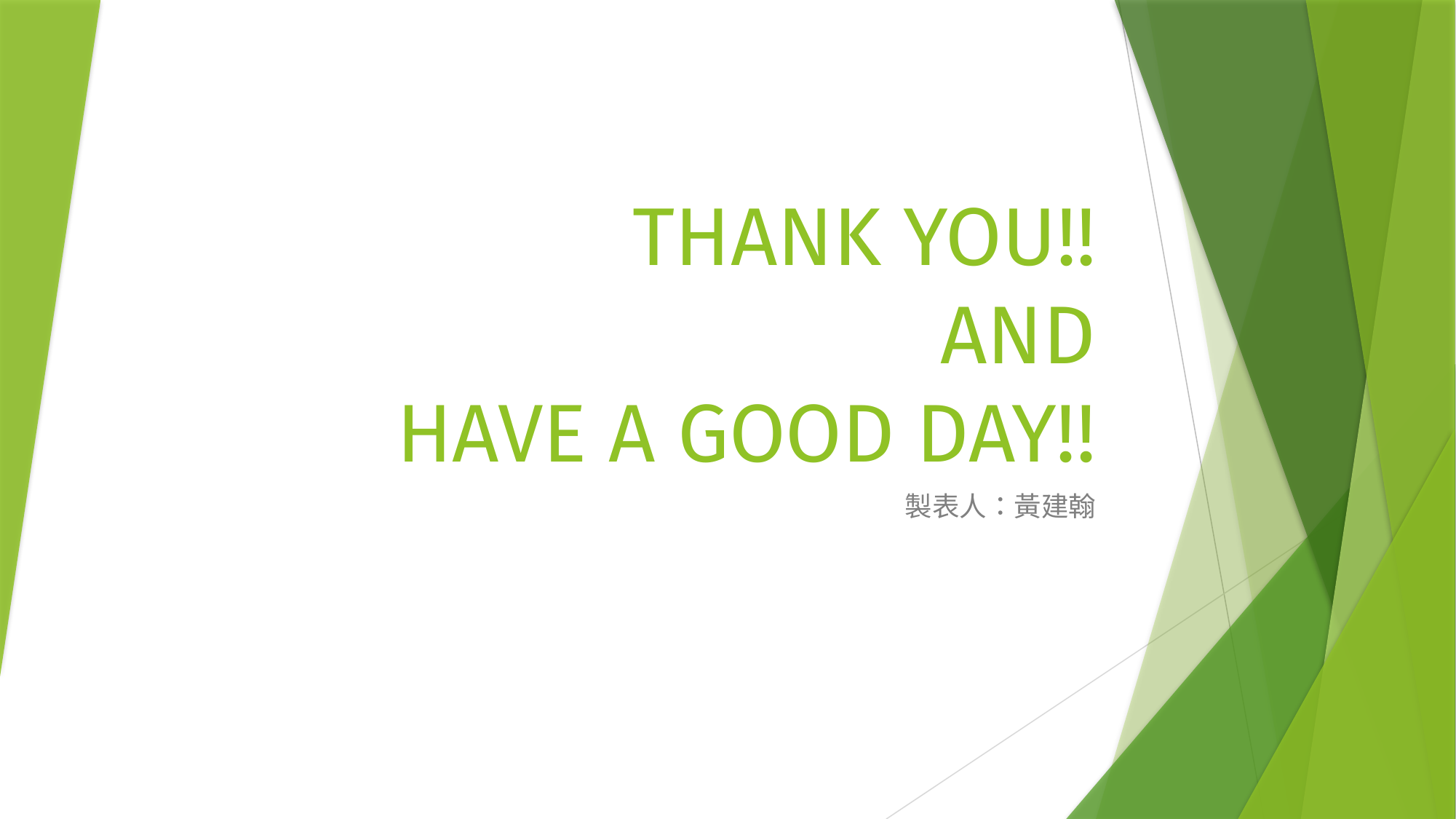

# THANK YOU!! AND HAVE A GOOD DAY!!
製表人：黃建翰